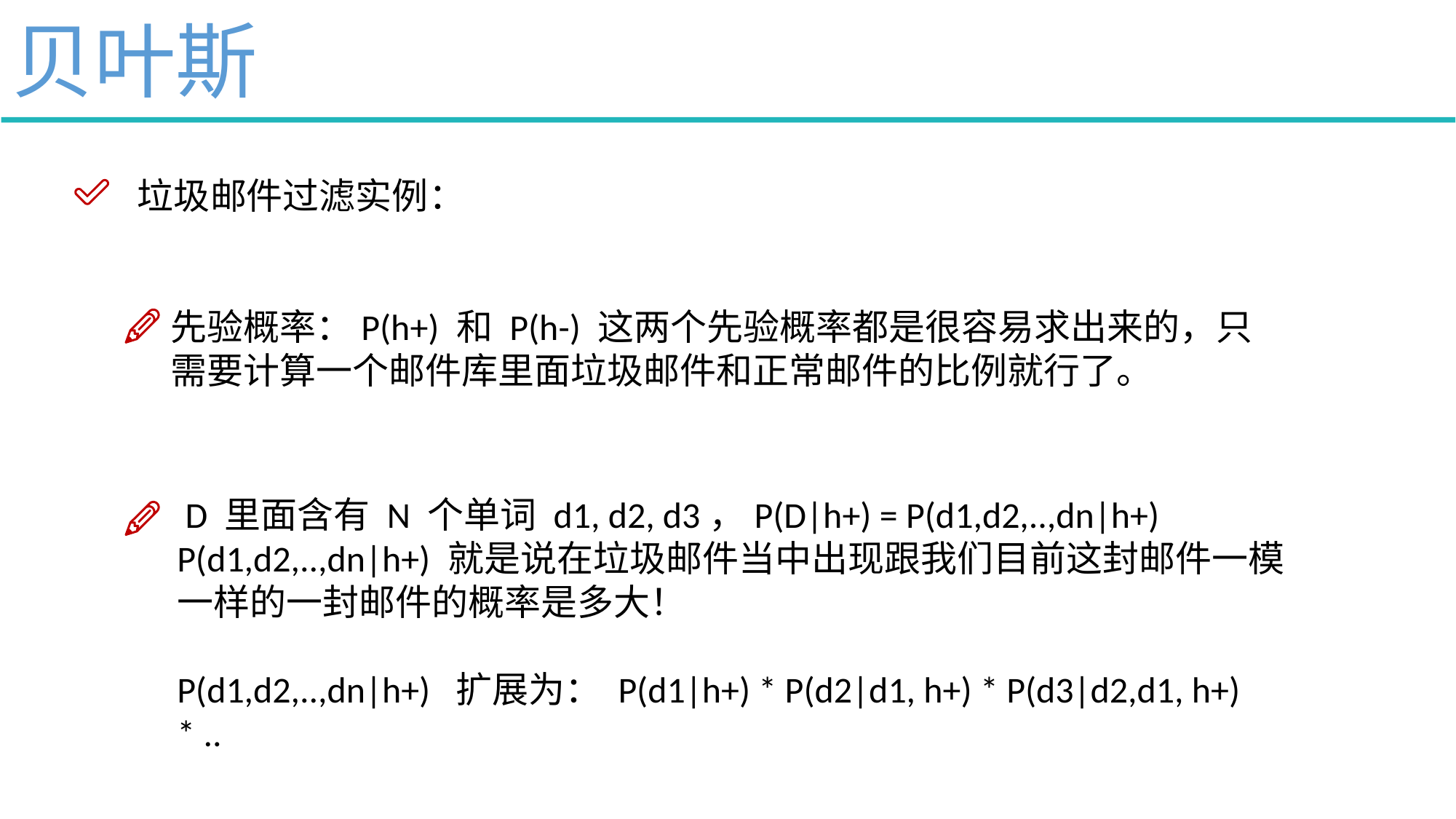

贝叶斯
垃圾邮件过滤实例：

先验概率：P(h+) 和 P(h-) 这两个先验概率都是很容易求出来的，只需要计算一个邮件库里面垃圾邮件和正常邮件的比例就行了。

 D 里面含有 N 个单词 d1, d2, d3，P(D|h+) = P(d1,d2,..,dn|h+)
P(d1,d2,..,dn|h+) 就是说在垃圾邮件当中出现跟我们目前这封邮件一模一样的一封邮件的概率是多大！

P(d1,d2,..,dn|h+)  扩展为： P(d1|h+) * P(d2|d1, h+) * P(d3|d2,d1, h+) * ..